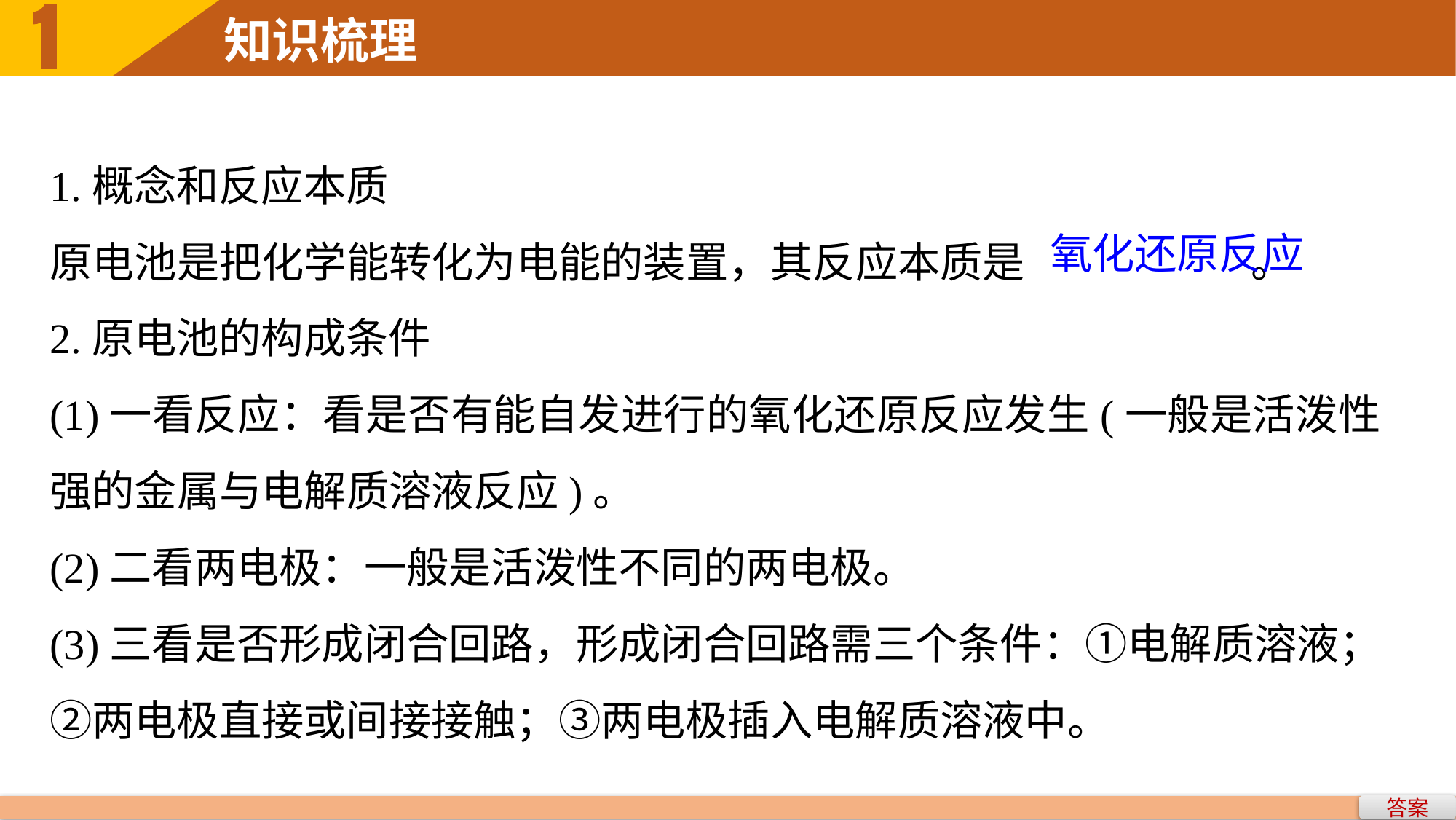

1

知识梳理
1.概念和反应本质
原电池是把化学能转化为电能的装置，其反应本质是			。
2.原电池的构成条件
(1)一看反应：看是否有能自发进行的氧化还原反应发生(一般是活泼性强的金属与电解质溶液反应)。
(2)二看两电极：一般是活泼性不同的两电极。
(3)三看是否形成闭合回路，形成闭合回路需三个条件：①电解质溶液；②两电极直接或间接接触；③两电极插入电解质溶液中。
氧化还原反应
答案